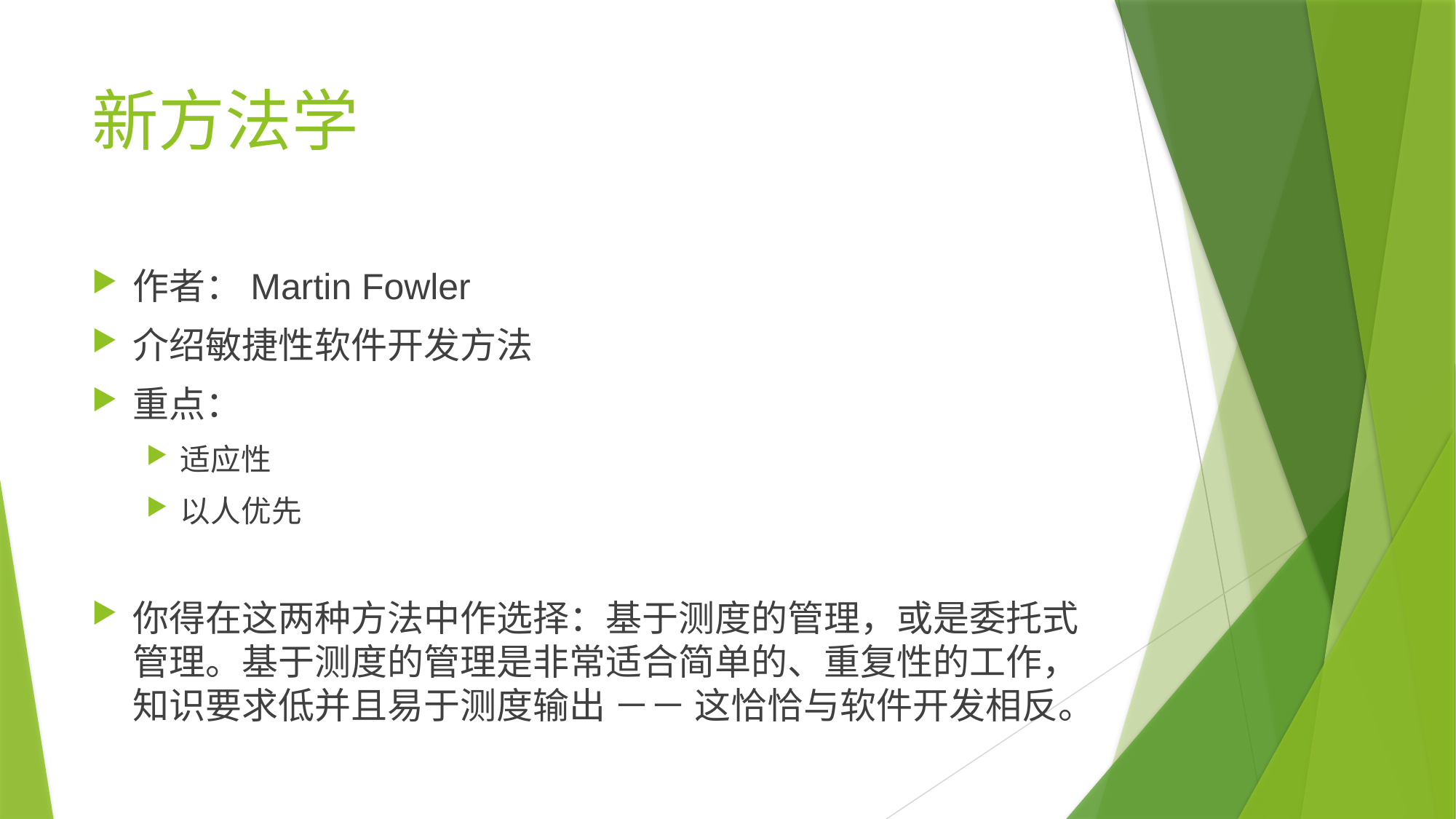

# 新方法学
作者：Martin Fowler
介绍敏捷性软件开发方法
重点：
适应性
以人优先

你得在这两种方法中作选择：基于测度的管理，或是委托式管理。基于测度的管理是非常适合简单的、重复性的工作，知识要求低并且易于测度输出 －－ 这恰恰与软件开发相反。